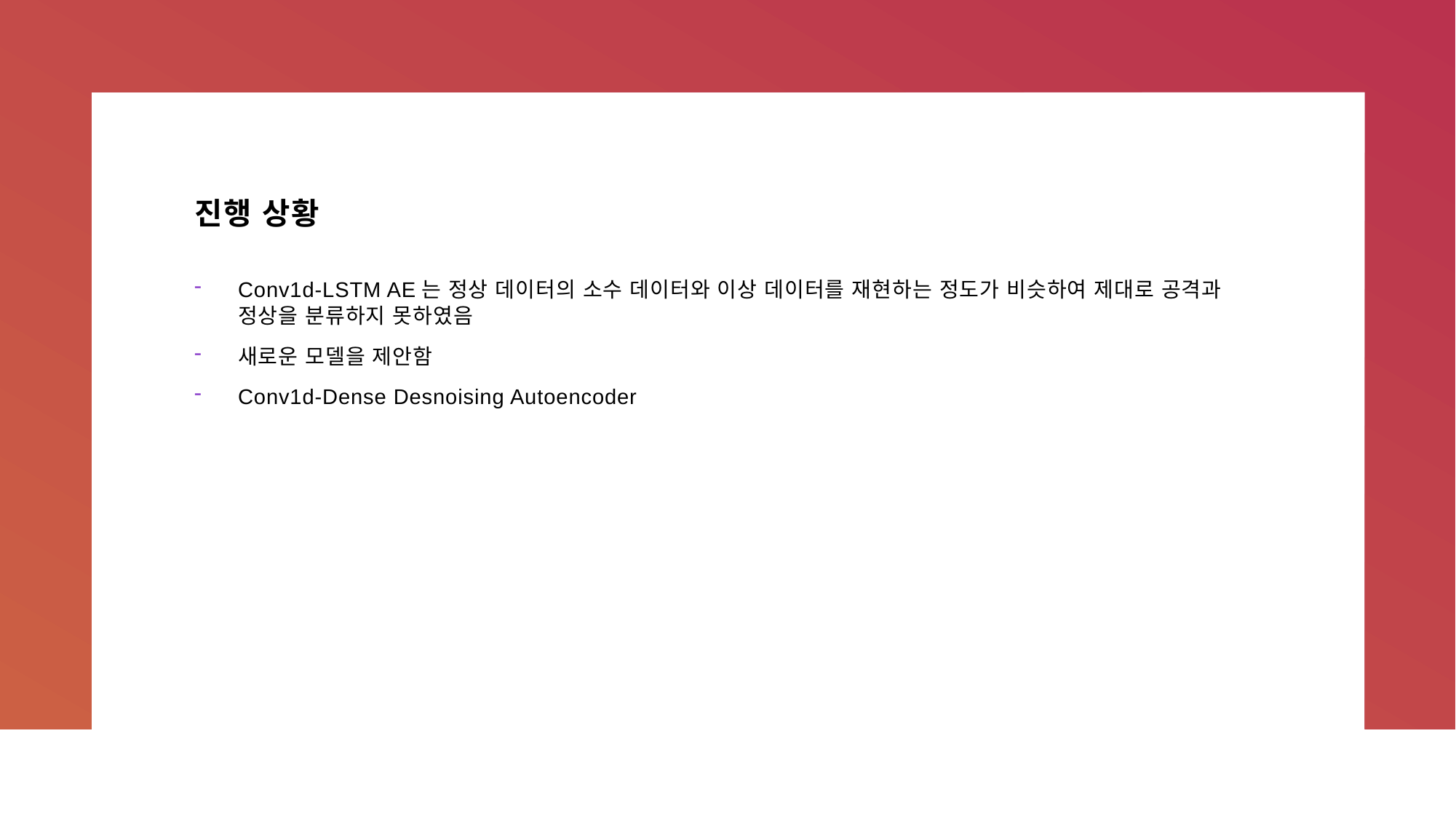

# 진행 상황
Conv1d-LSTM AE는 정상 데이터의 소수 데이터와 이상 데이터를 재현하는 정도가 비슷하여 제대로 공격과 정상을 분류하지 못하였음
새로운 모델을 제안함
Conv1d-Dense Desnoising Autoencoder